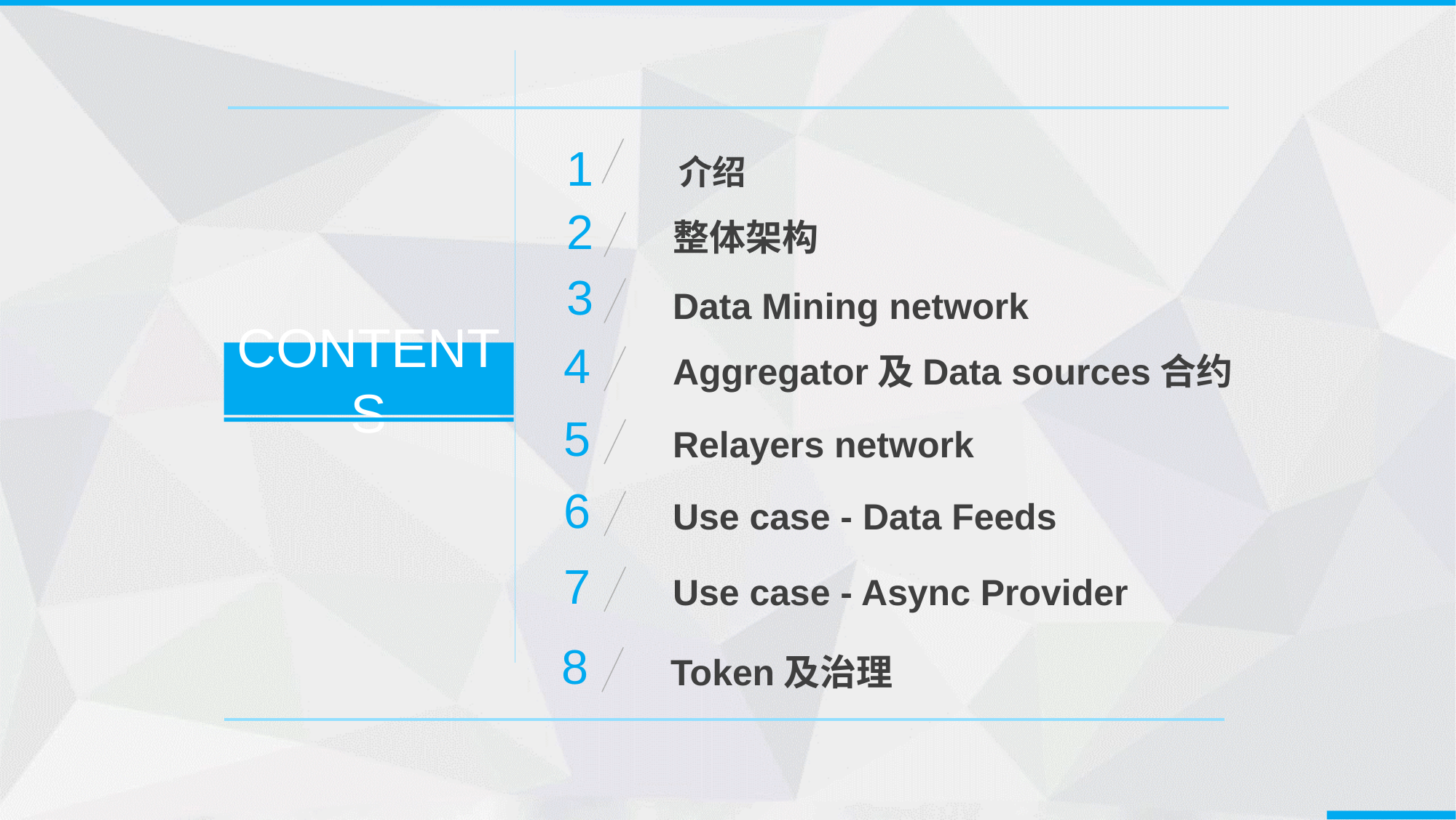

介绍
1
整体架构
2
Data Mining network
3
Aggregator及Data sources合约
4
CONTENTS
Relayers network
5

Use case - Data Feeds
6
Use case - Async Provider
7
Token及治理
8